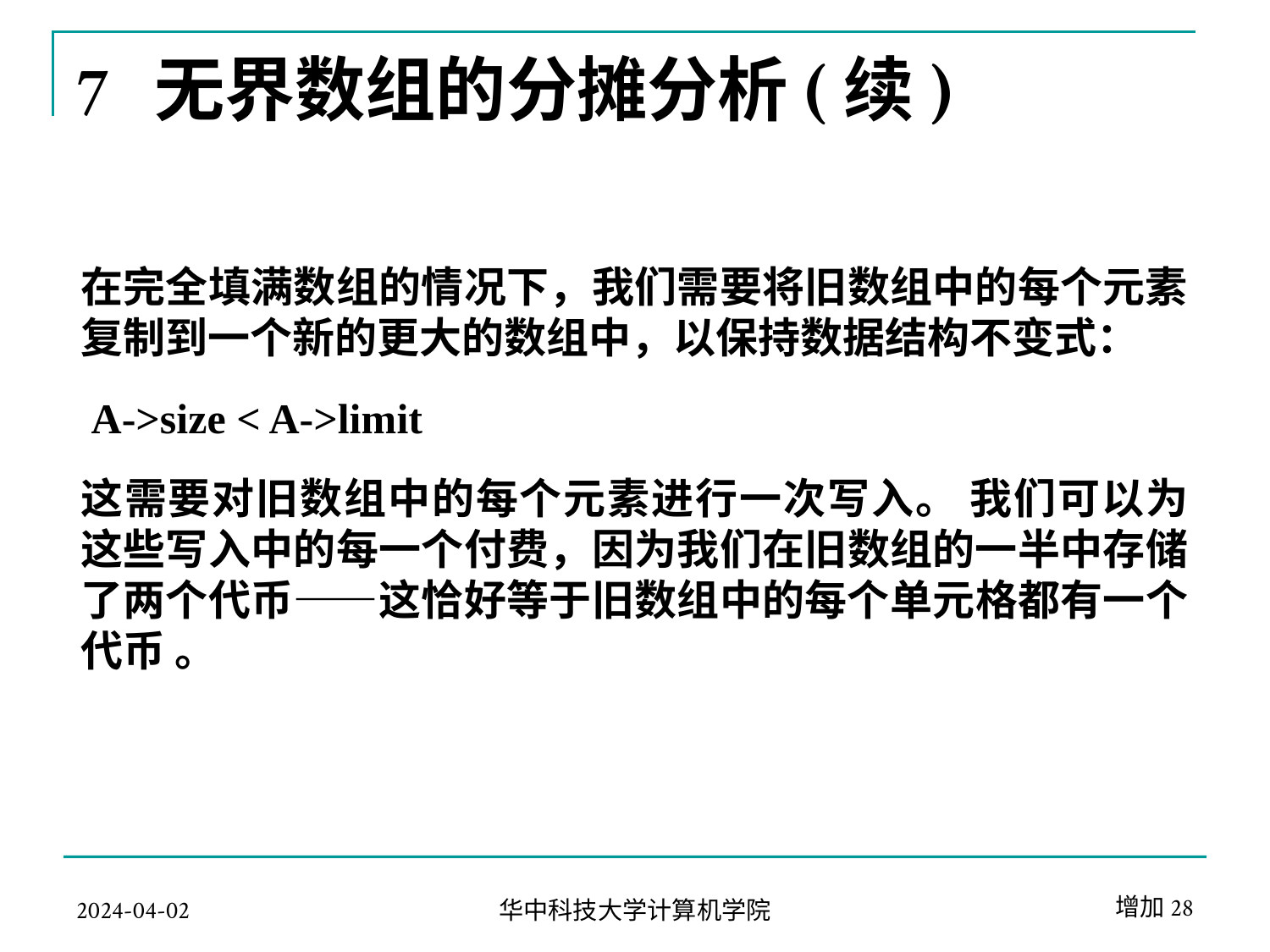

# 7  无界数组的分摊分析(续)
在完全填满数组的情况下，我们需要将旧数组中的每个元素复制到一个新的更大的数组中，以保持数据结构不变式：
 A->size < A->limit
这需要对旧数组中的每个元素进行一次写入。 我们可以为这些写入中的每一个付费，因为我们在旧数组的一半中存储了两个代币——这恰好等于旧数组中的每个单元格都有一个代币 。

2024-04-02
增加28
华中科技大学计算机学院